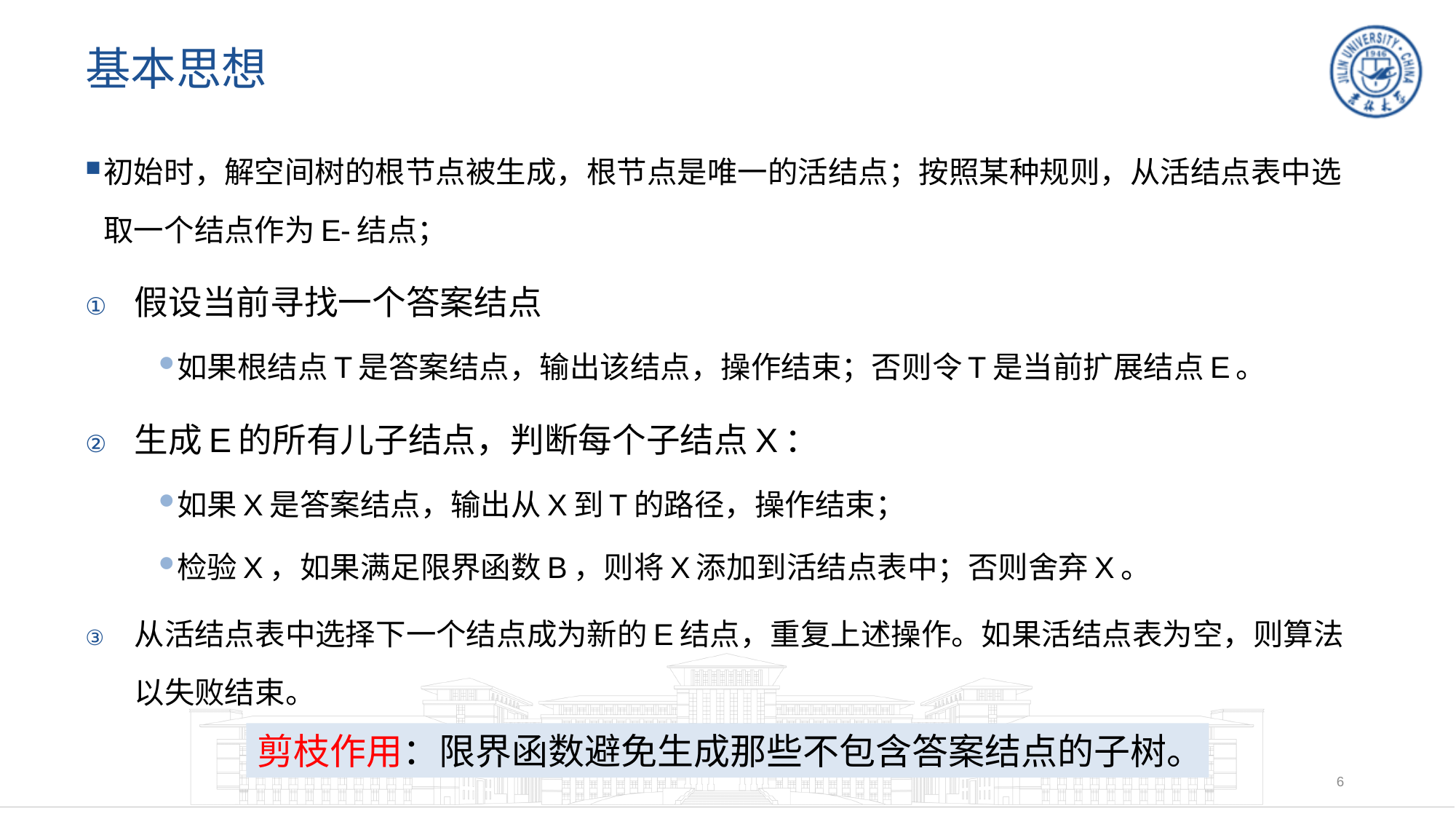

# 基本思想
初始时，解空间树的根节点被生成，根节点是唯一的活结点；按照某种规则，从活结点表中选取一个结点作为E-结点；
假设当前寻找一个答案结点
如果根结点T是答案结点，输出该结点，操作结束；否则令T是当前扩展结点E。
生成E的所有儿子结点，判断每个子结点X：
如果X是答案结点，输出从X到T的路径，操作结束；
检验X，如果满足限界函数B，则将X添加到活结点表中；否则舍弃X。
从活结点表中选择下一个结点成为新的E结点，重复上述操作。如果活结点表为空，则算法以失败结束。

剪枝作用：限界函数避免生成那些不包含答案结点的子树。
6